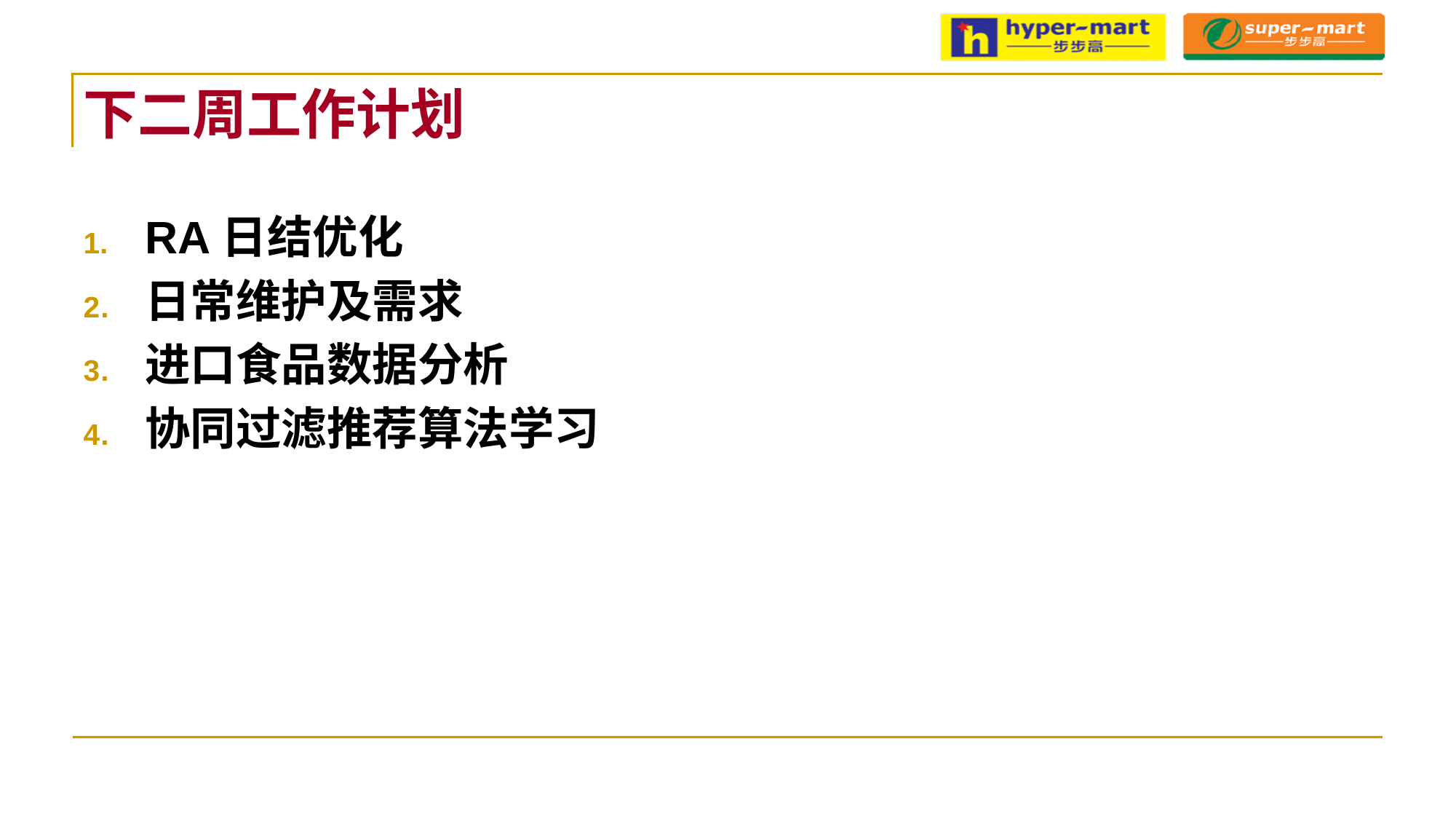

# 下二周工作计划
RA日结优化
日常维护及需求
进口食品数据分析
协同过滤推荐算法学习